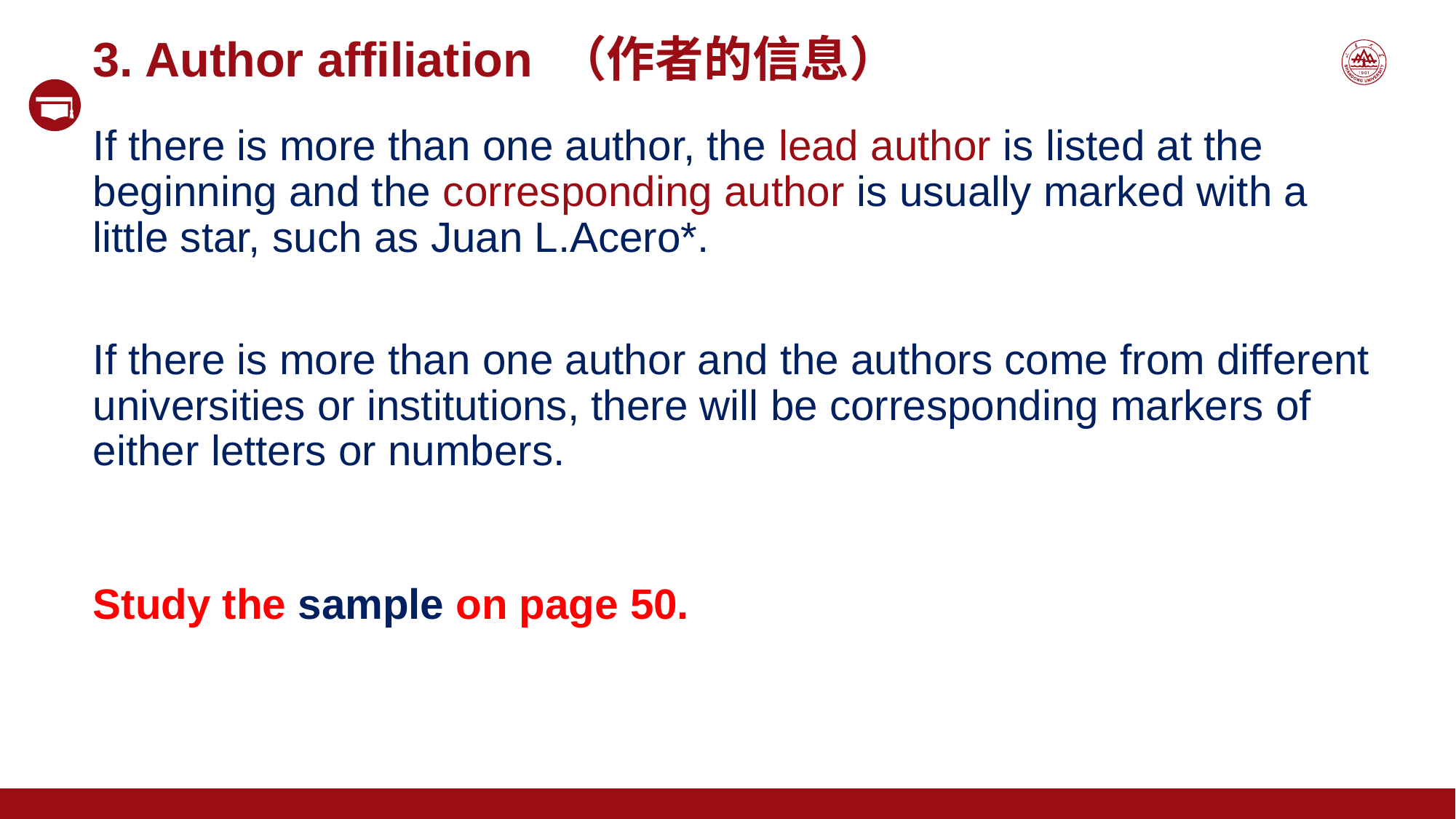

3. Author affiliation （作者的信息）

If there is more than one author, the lead author is listed at the beginning and the corresponding author is usually marked with a little star, such as Juan L.Acero*.

If there is more than one author and the authors come from different universities or institutions, there will be corresponding markers of either letters or numbers.

Study the sample on page 50.